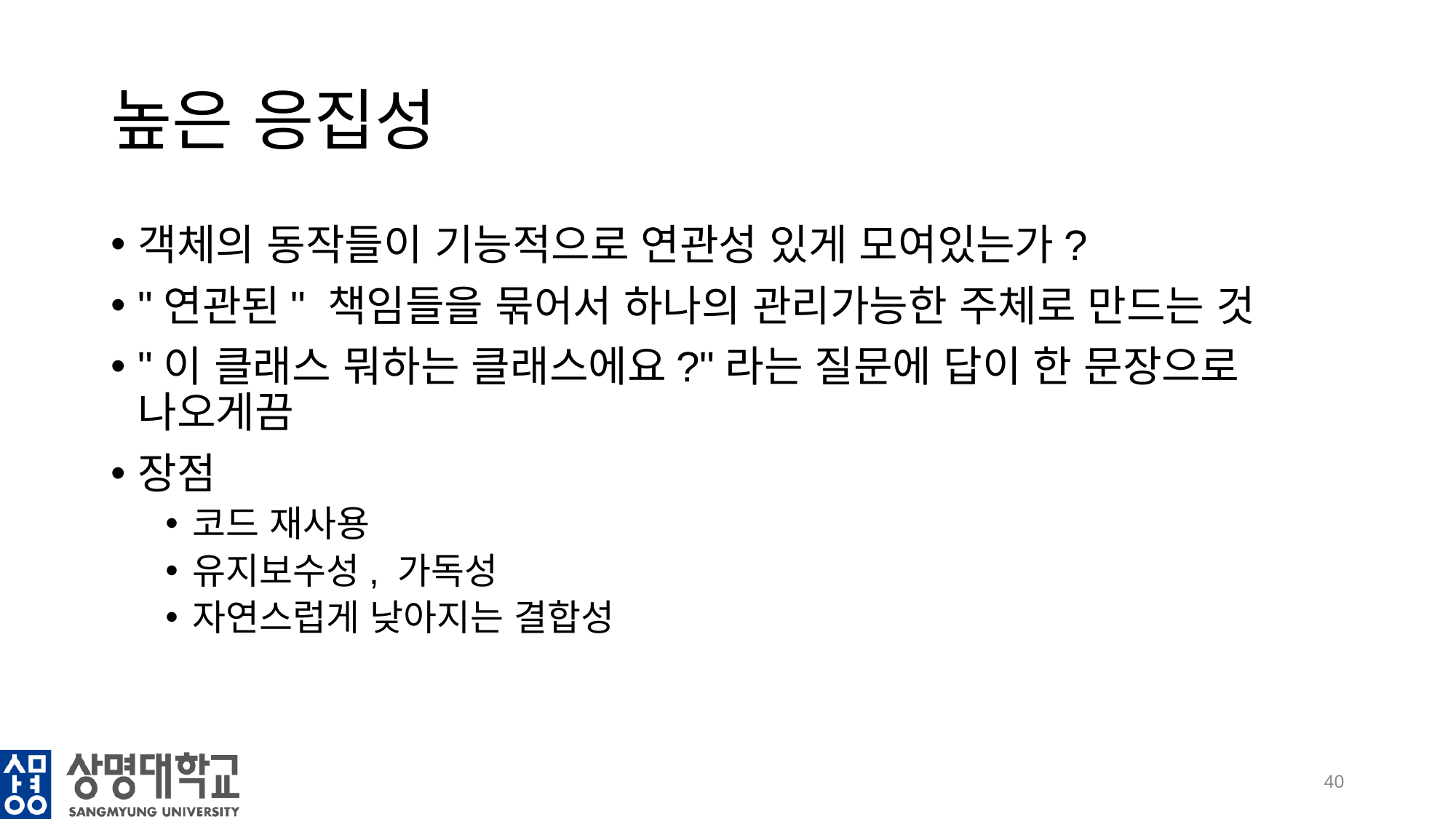

# 높은 응집성
객체의 동작들이 기능적으로 연관성 있게 모여있는가?
"연관된" 책임들을 묶어서 하나의 관리가능한 주체로 만드는 것
"이 클래스 뭐하는 클래스에요?"라는 질문에 답이 한 문장으로 나오게끔
장점
코드 재사용
유지보수성, 가독성
자연스럽게 낮아지는 결합성
40